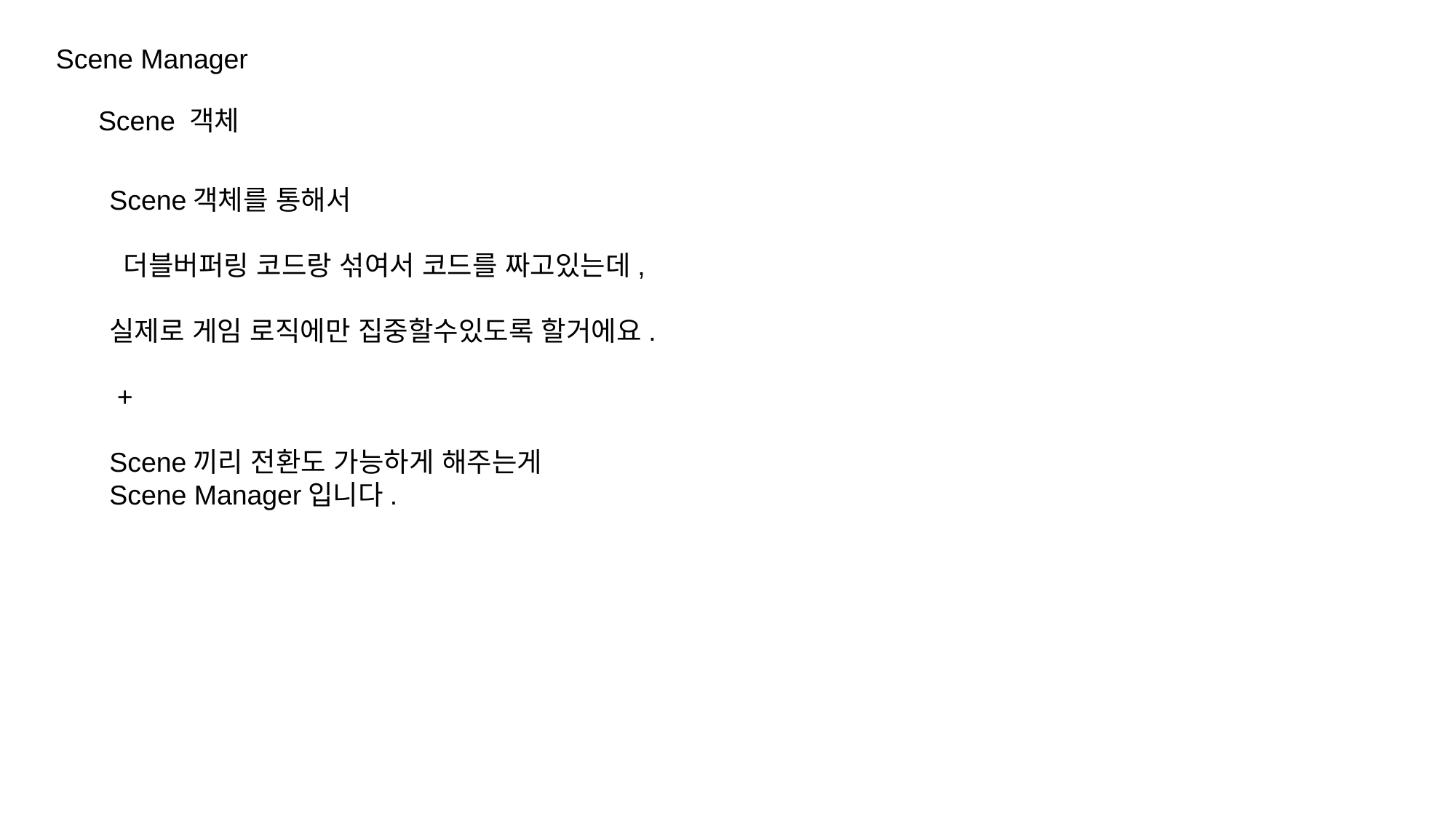

Scene Manager
Scene 객체
Scene객체를 통해서

 더블버퍼링 코드랑 섞여서 코드를 짜고있는데,

실제로 게임 로직에만 집중할수있도록 할거에요.

 +

Scene끼리 전환도 가능하게 해주는게
Scene Manager입니다.